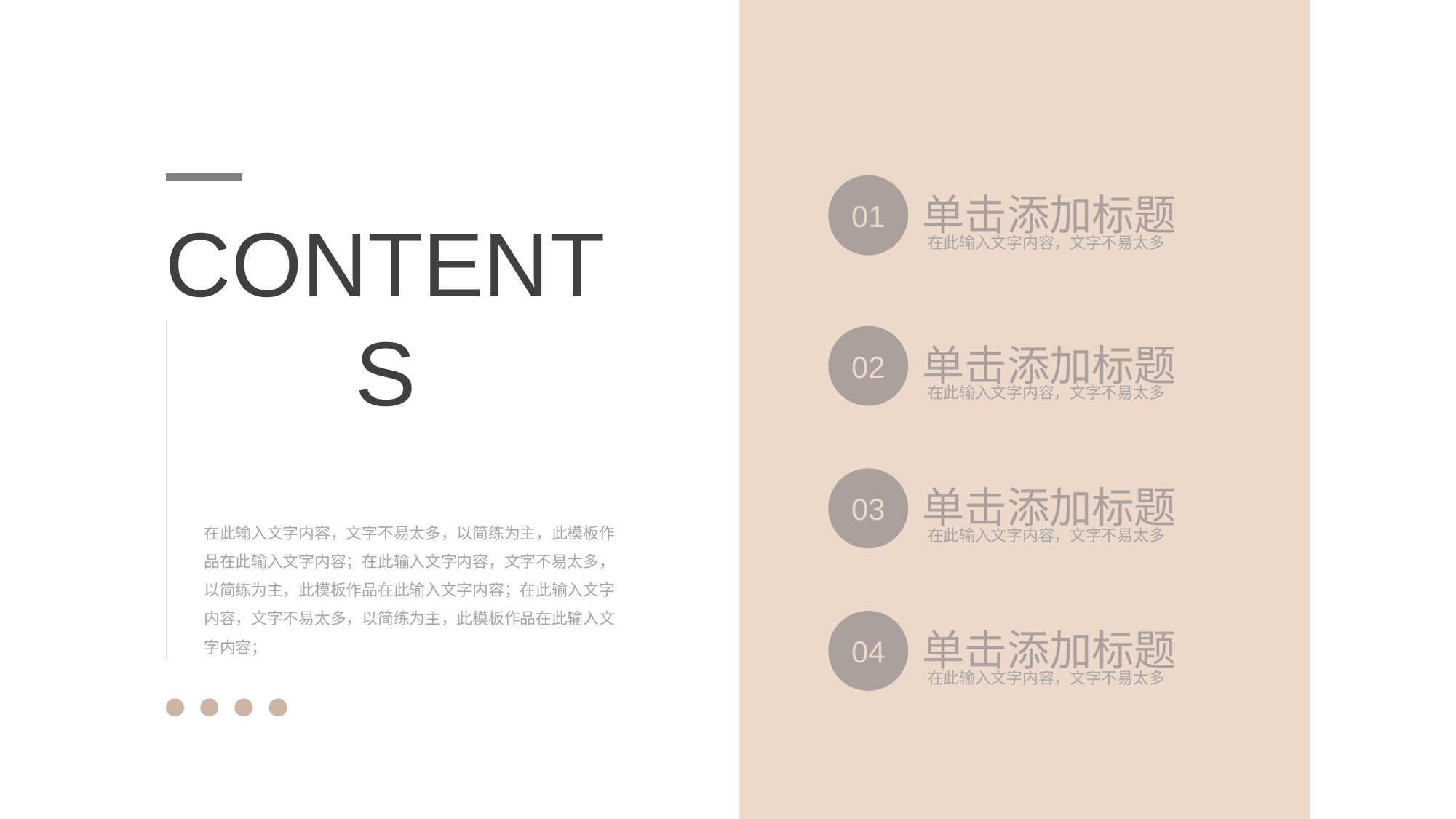

单击添加标题
01
在此输入文字内容，文字不易太多
CONTENTS
单击添加标题
02
在此输入文字内容，文字不易太多
单击添加标题
03
在此输入文字内容，文字不易太多
在此输入文字内容，文字不易太多，以简练为主，此模板作品在此输入文字内容；在此输入文字内容，文字不易太多，以简练为主，此模板作品在此输入文字内容；在此输入文字内容，文字不易太多，以简练为主，此模板作品在此输入文字内容；

单击添加标题
04
在此输入文字内容，文字不易太多